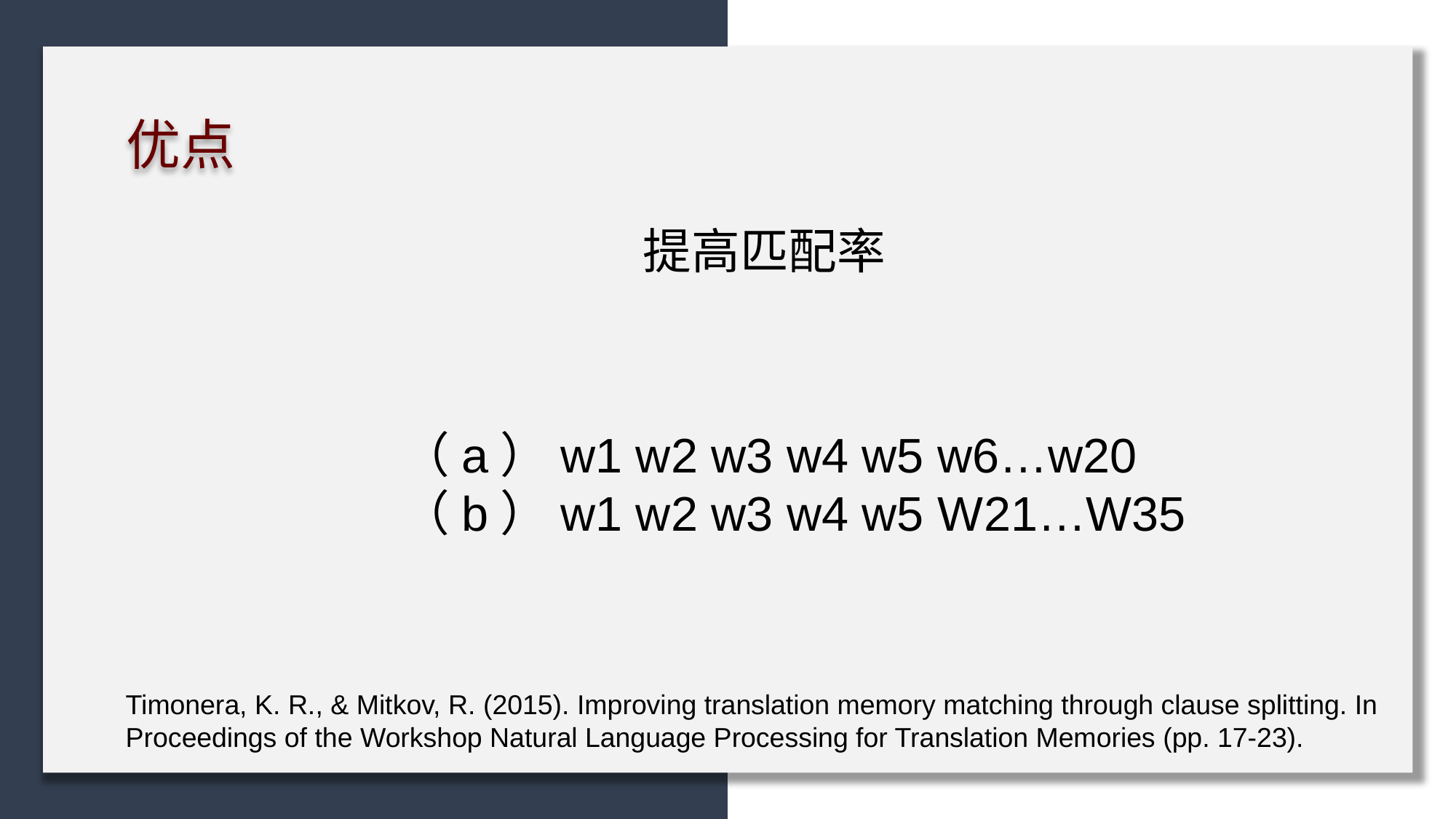

优点

提高匹配率
（a）w1 w2 w3 w4 w5 w6…w20
（b）w1 w2 w3 w4 w5 W21…W35
Timonera, K. R., & Mitkov, R. (2015). Improving translation memory matching through clause splitting. In Proceedings of the Workshop Natural Language Processing for Translation Memories (pp. 17-23).